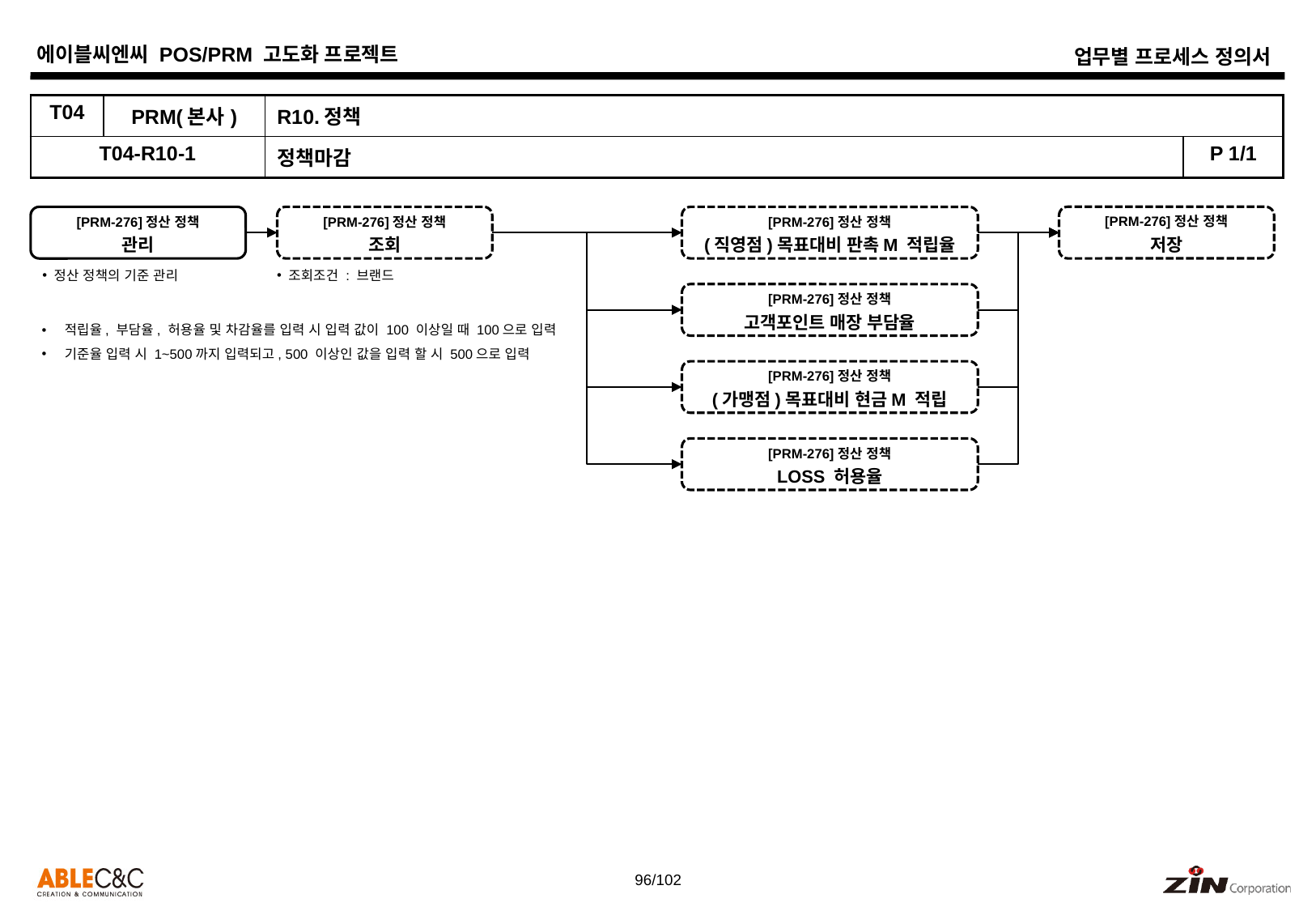

| T04 | PRM(본사) | R10.정책 |  |
| --- | --- | --- | --- |
| T04-R10-1 |  | 정책마감 | P 1/1 |
[PRM-276]정산 정책
관리
[PRM-276]정산 정책
저장
[PRM-276]정산 정책
조회
[PRM-276]정산 정책
(직영점)목표대비 판촉M 적립율
정산 정책의 기준 관리
조회조건 : 브랜드
[PRM-276]정산 정책
고객포인트 매장 부담율
적립율, 부담율, 허용율 및 차감율를 입력 시 입력 값이 100 이상일 때 100으로 입력
기준율 입력 시 1~500까지 입력되고, 500 이상인 값을 입력 할 시 500으로 입력
[PRM-276]정산 정책
(가맹점)목표대비 현금M 적립
[PRM-276]정산 정책
LOSS 허용율